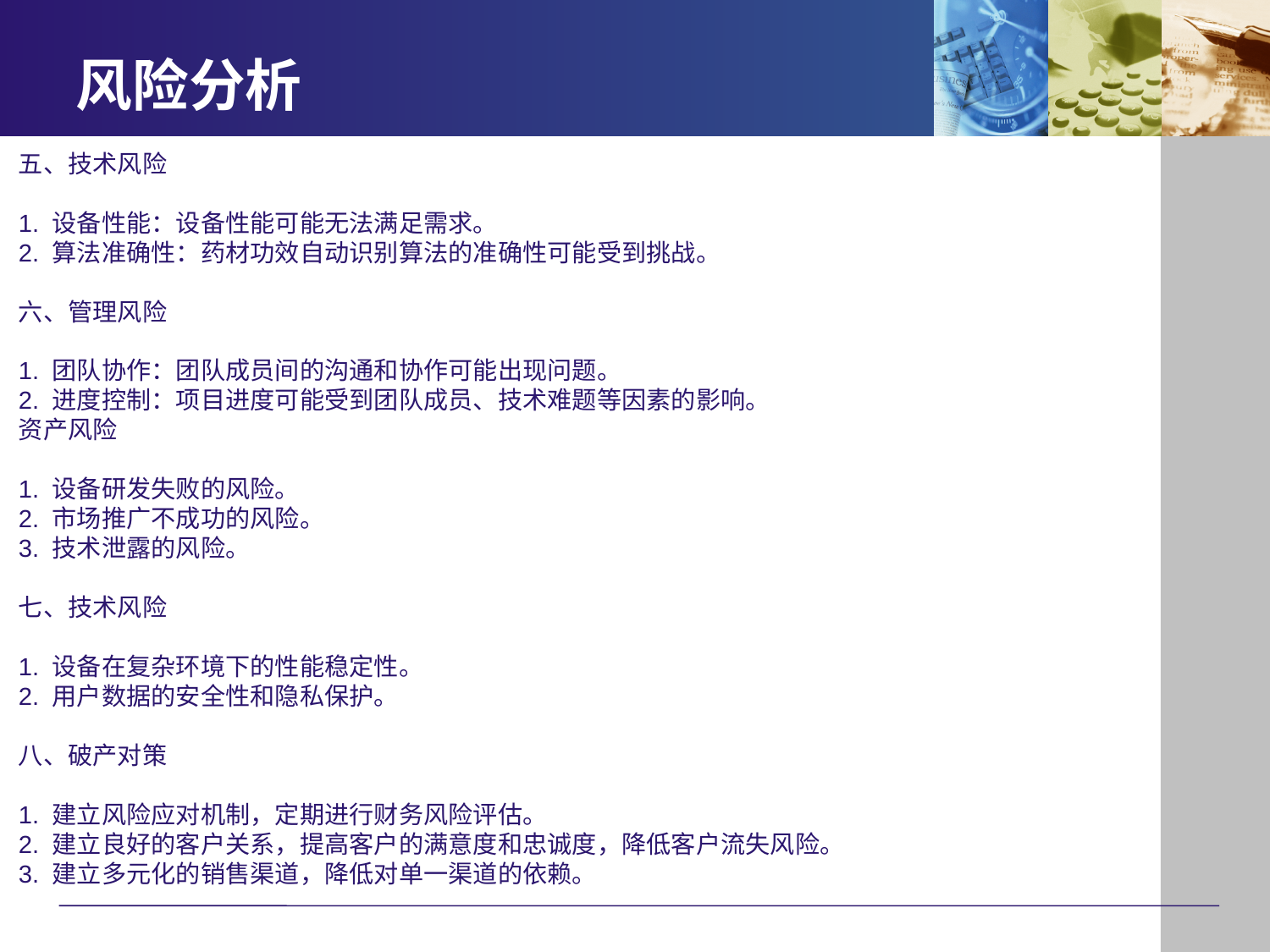

# 风险分析
五、技术风险

1. 设备性能：设备性能可能无法满足需求。
2. 算法准确性：药材功效自动识别算法的准确性可能受到挑战。

六、管理风险

1. 团队协作：团队成员间的沟通和协作可能出现问题。
2. 进度控制：项目进度可能受到团队成员、技术难题等因素的影响。
资产风险

1. 设备研发失败的风险。
2. 市场推广不成功的风险。
3. 技术泄露的风险。

七、技术风险

1. 设备在复杂环境下的性能稳定性。
2. 用户数据的安全性和隐私保护。

八、破产对策

1. 建立风险应对机制，定期进行财务风险评估。
2. 建立良好的客户关系，提高客户的满意度和忠诚度，降低客户流失风险。
3. 建立多元化的销售渠道，降低对单一渠道的依赖。